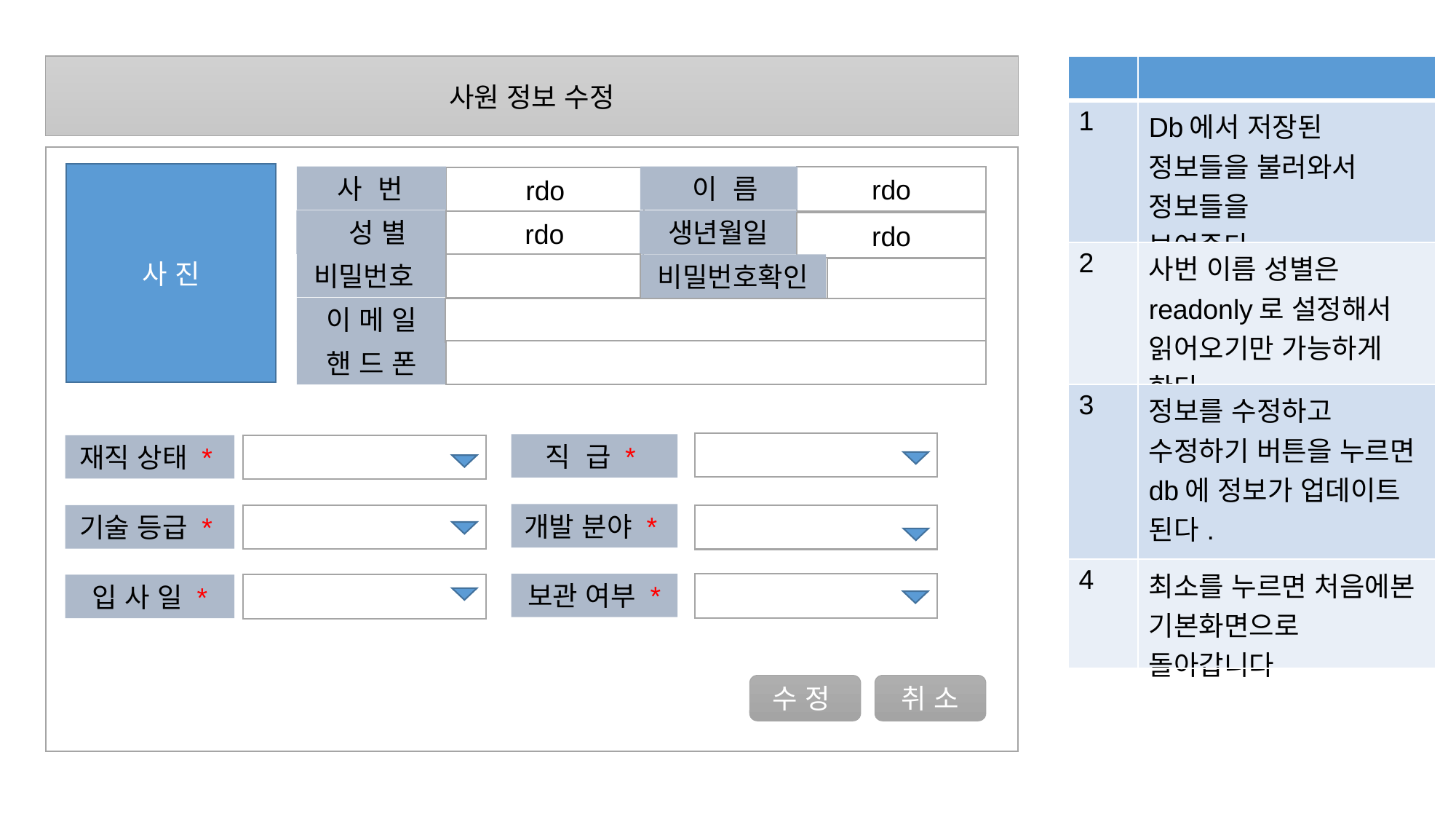

사원 정보 수정
|  |  |
| --- | --- |
| 1 | Db에서 저장된 정보들을 불러와서 정보들을 보여준다. |
| 2 | 사번 이름 성별은 readonly로 설정해서 읽어오기만 가능하게 한다. |
| 3 | 정보를 수정하고 수정하기 버튼을 누르면 db에 정보가 업데이트 된다. |
| 4 | 최소를 누르면 처음에본 기본화면으로 돌아갑니다 |

사 진
 이  름
 사  번
rdo
rdo
생년월일
 성 별
rdo
rdo
비밀번호

비밀번호확인

이 메 일

핸 드 폰

직  급 *
재직 상태 *

개발 분야 *
기술 등급 *

보관 여부 *

입 사 일 *

수 정
취 소